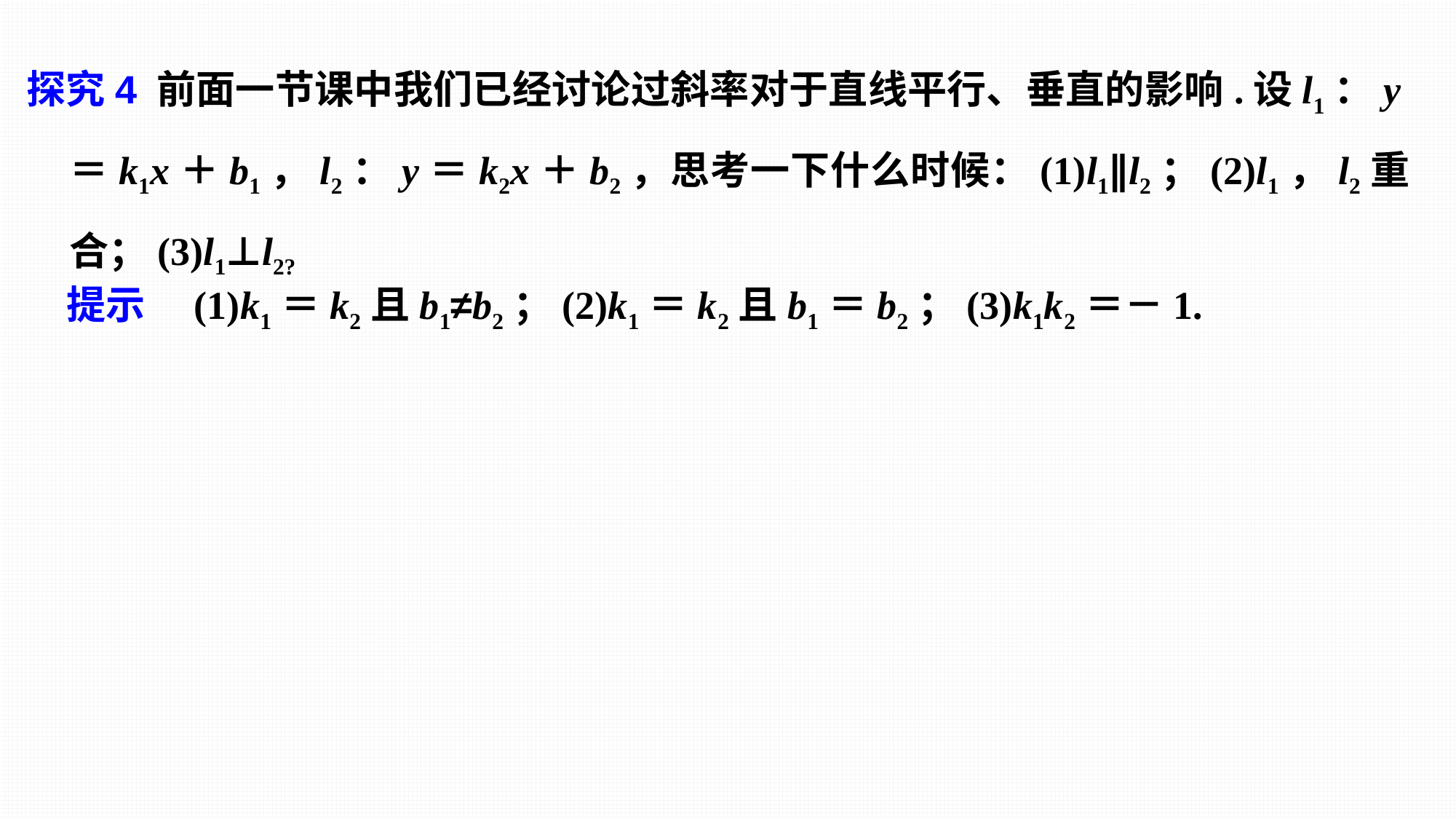

探究4 前面一节课中我们已经讨论过斜率对于直线平行、垂直的影响.设l1：y＝k1x＋b1，l2：y＝k2x＋b2，思考一下什么时候：(1)l1∥l2；(2)l1，l2重合；(3)l1⊥l2?
提示　(1)k1＝k2且b1≠b2；(2)k1＝k2且b1＝b2；(3)k1k2＝－1.